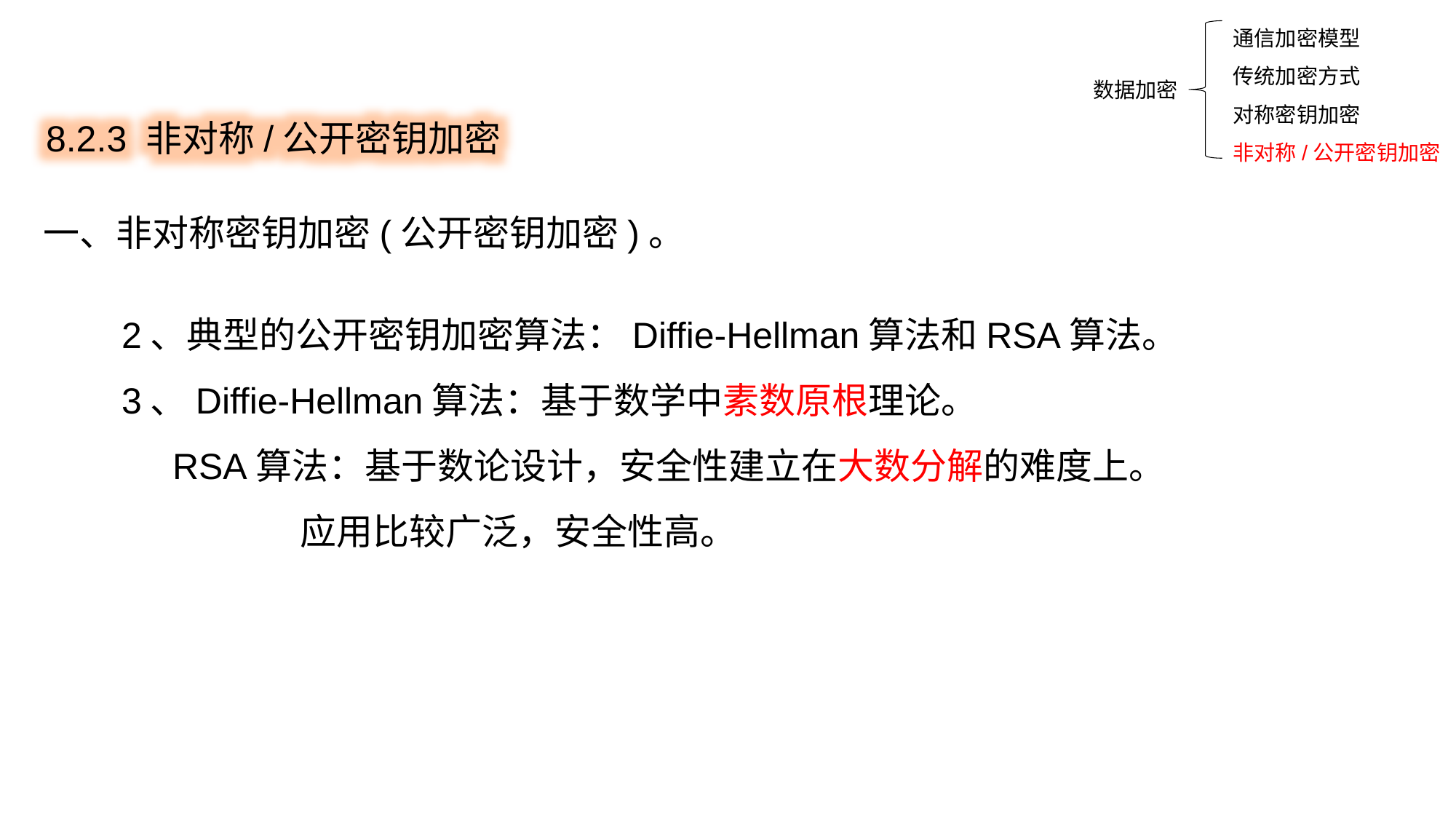

通信加密模型
传统加密方式
对称密钥加密
非对称/公开密钥加密

8.2.3 非对称/公开密钥加密
数据加密
一、非对称密钥加密(公开密钥加密)。
 2、典型的公开密钥加密算法：Diffie-Hellman算法和RSA算法。
 3、Diffie-Hellman算法：基于数学中素数原根理论。
      RSA算法：基于数论设计，安全性建立在大数分解的难度上。
                      应用比较广泛，安全性高。